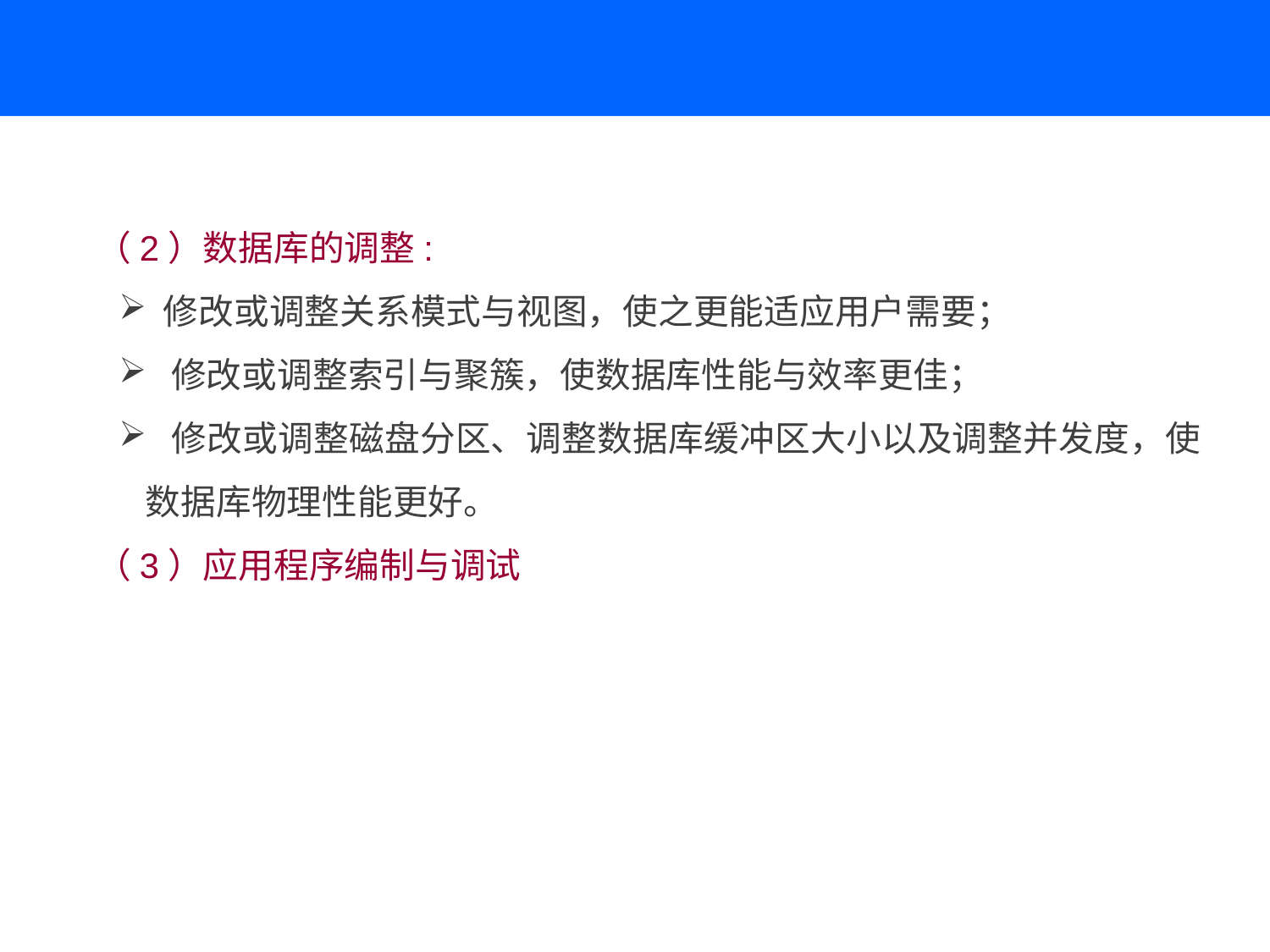

（2）数据库的调整:
 修改或调整关系模式与视图，使之更能适应用户需要；
  修改或调整索引与聚簇，使数据库性能与效率更佳；
  修改或调整磁盘分区、调整数据库缓冲区大小以及调整并发度，使数据库物理性能更好。
（3）应用程序编制与调试